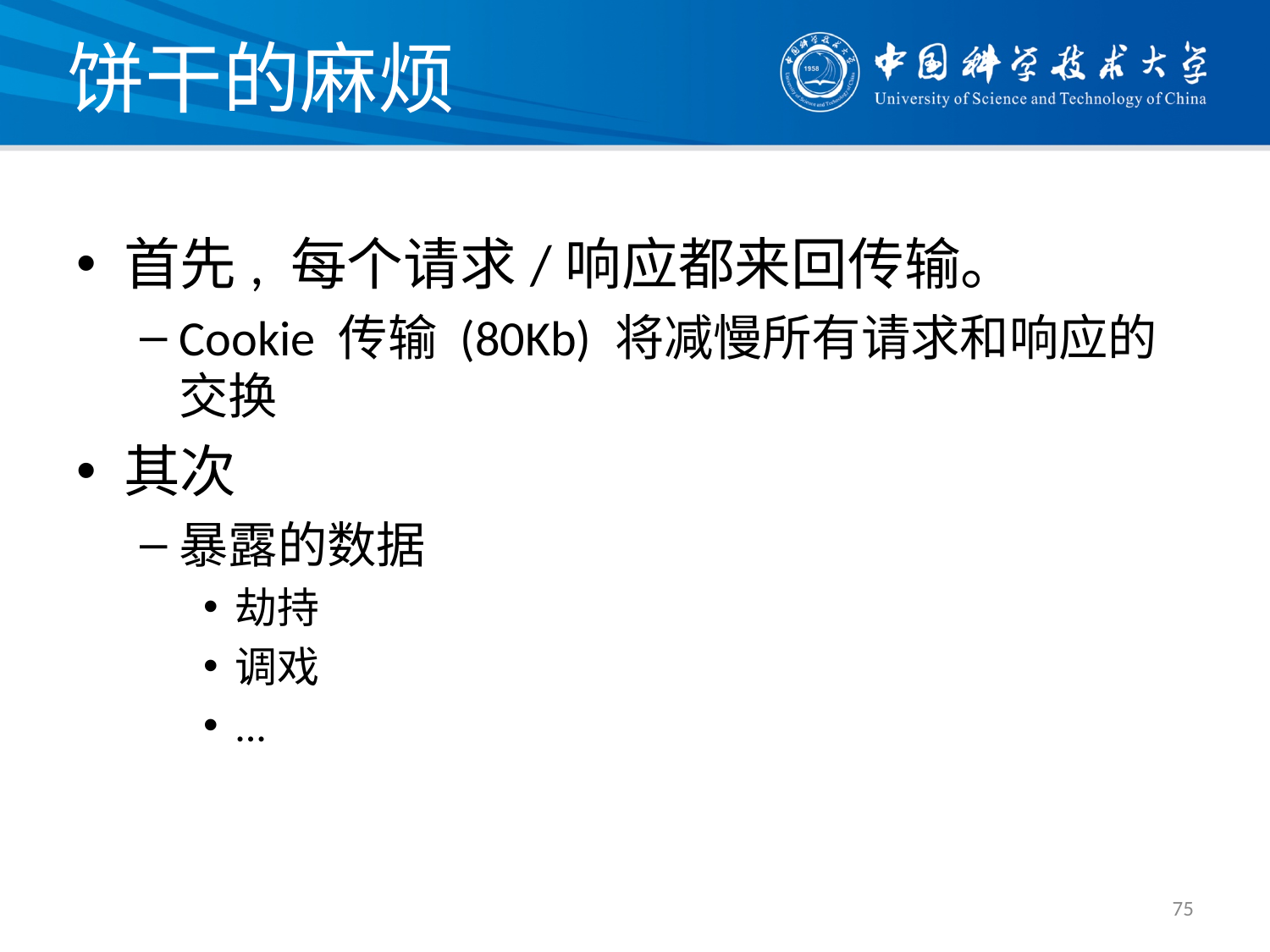

# 饼干的麻烦
首先, 每个请求/响应都来回传输。
Cookie 传输 (80Kb) 将减慢所有请求和响应的交换
其次
暴露的数据
劫持
调戏
...
75